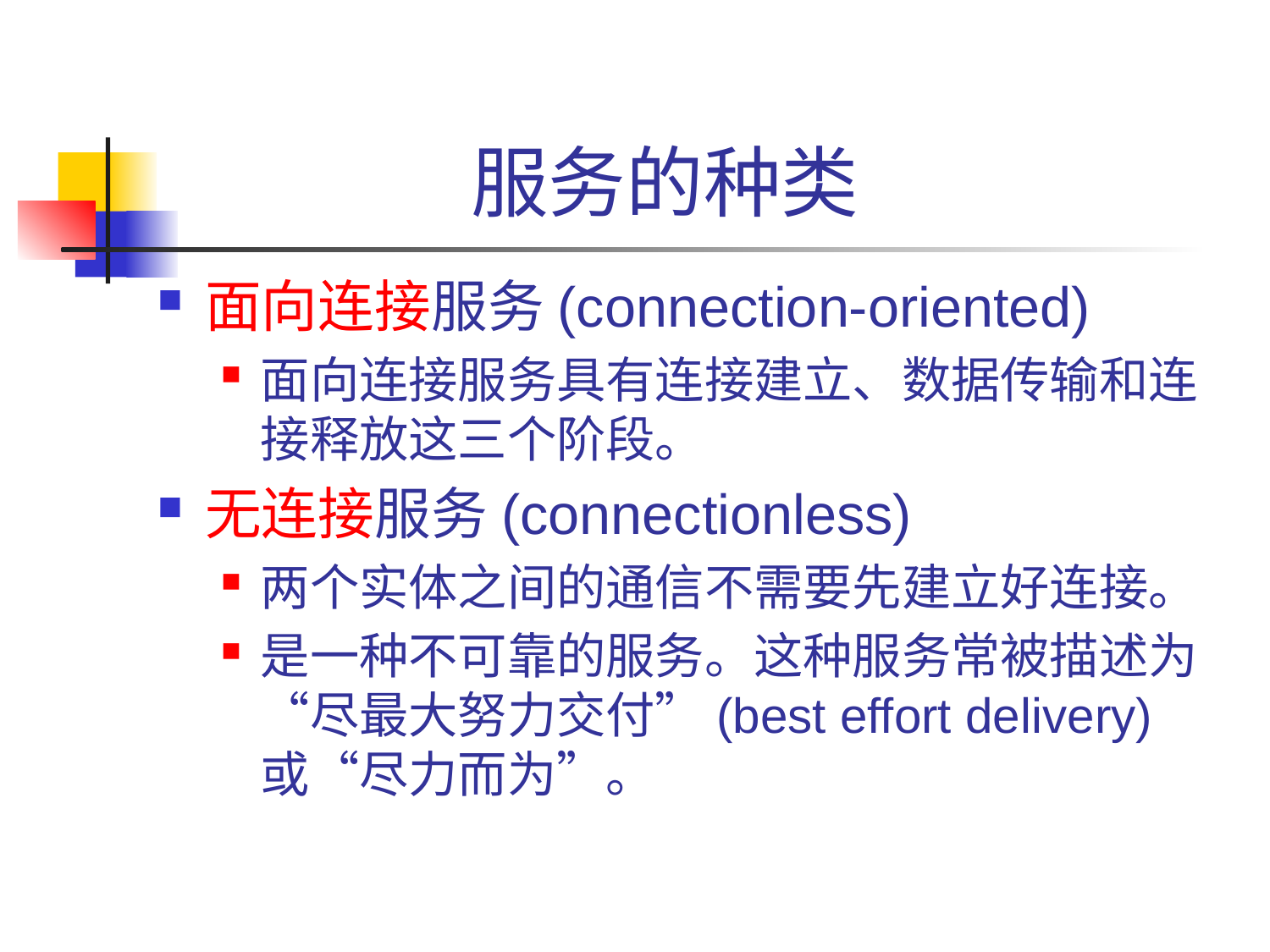

# 服务的种类
面向连接服务(connection-oriented)
面向连接服务具有连接建立、数据传输和连接释放这三个阶段。
无连接服务(connectionless)
两个实体之间的通信不需要先建立好连接。
是一种不可靠的服务。这种服务常被描述为“尽最大努力交付”(best effort delivery)或“尽力而为”。